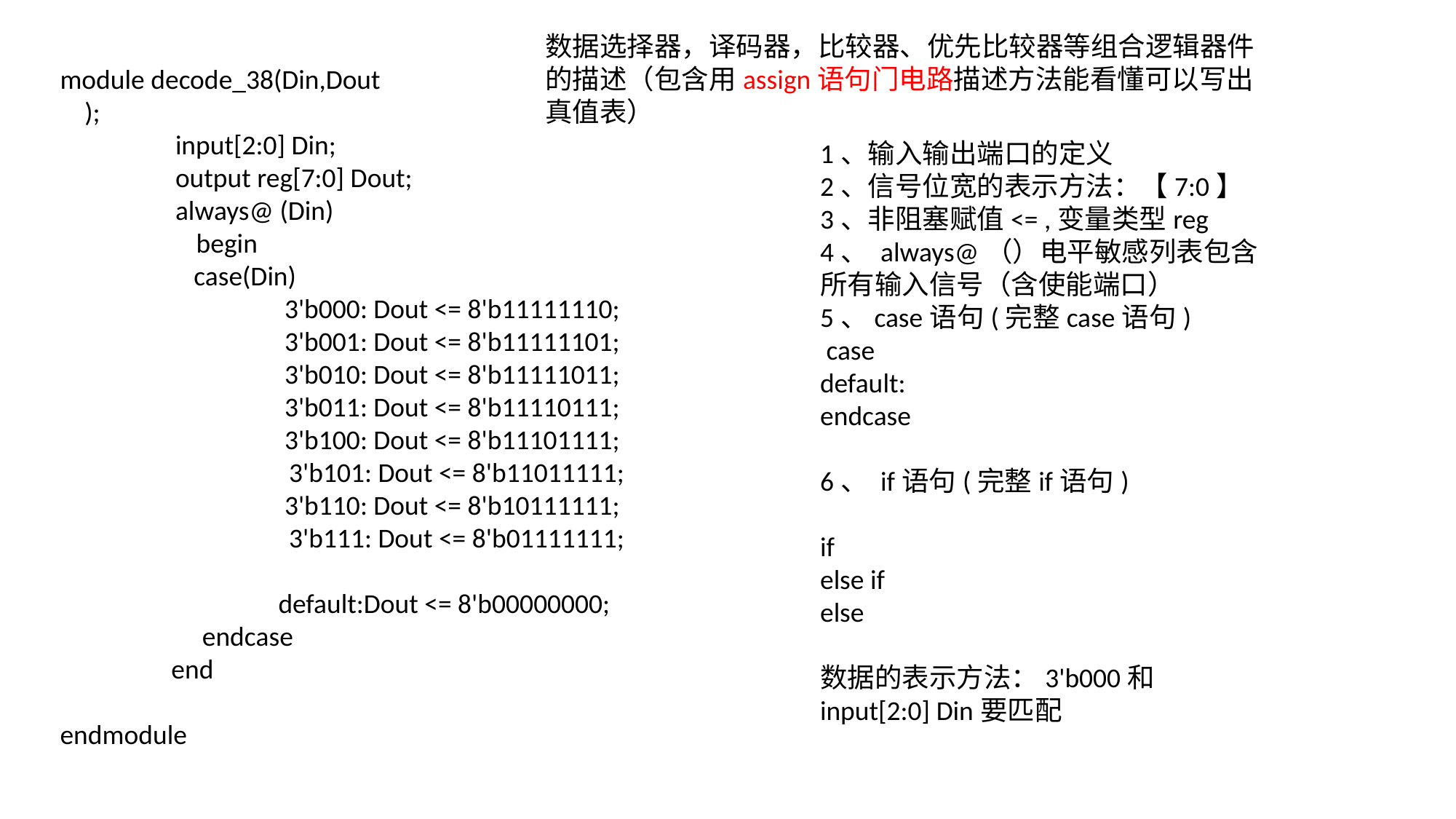

数据选择器，译码器，比较器、优先比较器等组合逻辑器件的描述（包含用assign语句门电路描述方法能看懂可以写出真值表）
module decode_38(Din,Dout    );	 input[2:0] Din;	 output reg[7:0] Dout;	 always@ (Din)                      begin 	    case(Din)		 3'b000: Dout <= 8'b11111110;		 3'b001: Dout <= 8'b11111101;		 3'b010: Dout <= 8'b11111011;		 3'b011: Dout <= 8'b11110111;		 3'b100: Dout <= 8'b11101111;                                     3'b101: Dout <= 8'b11011111;		 3'b110: Dout <= 8'b10111111;                                     3'b111: Dout <= 8'b01111111;		 		default:Dout <= 8'b00000000;                       endcase                  end endmodule
1、输入输出端口的定义
2、信号位宽的表示方法：【7:0】
3、非阻塞赋值<= ,变量类型reg
4、 always@（）电平敏感列表包含所有输入信号（含使能端口）
5、case语句(完整case语句)
 case
default:
endcase

6、 if语句(完整if语句)

if
else if
else

数据的表示方法：3'b000和 input[2:0] Din要匹配